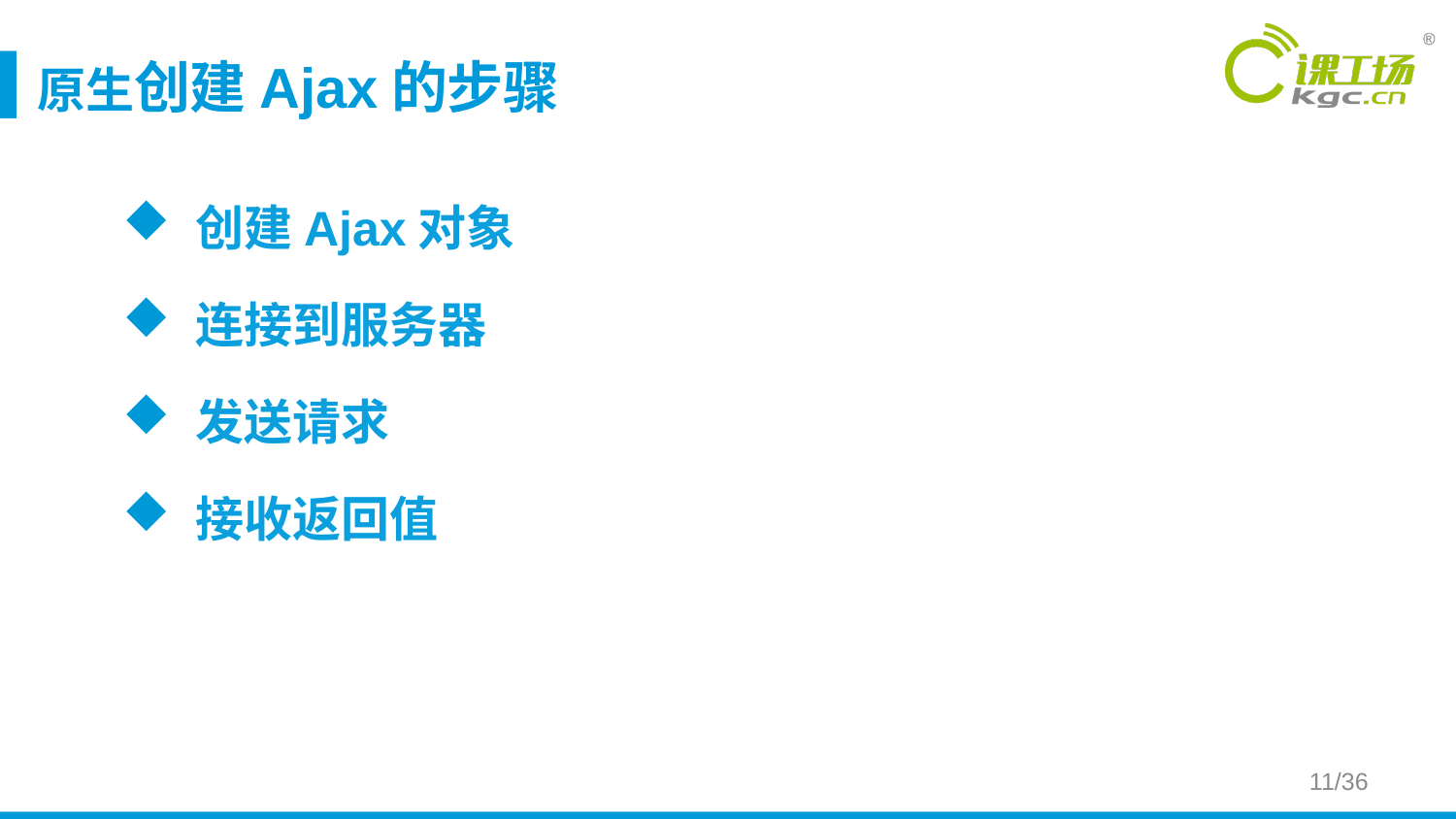

# 原生创建Ajax的步骤
创建Ajax对象
连接到服务器
发送请求
接收返回值
11/36